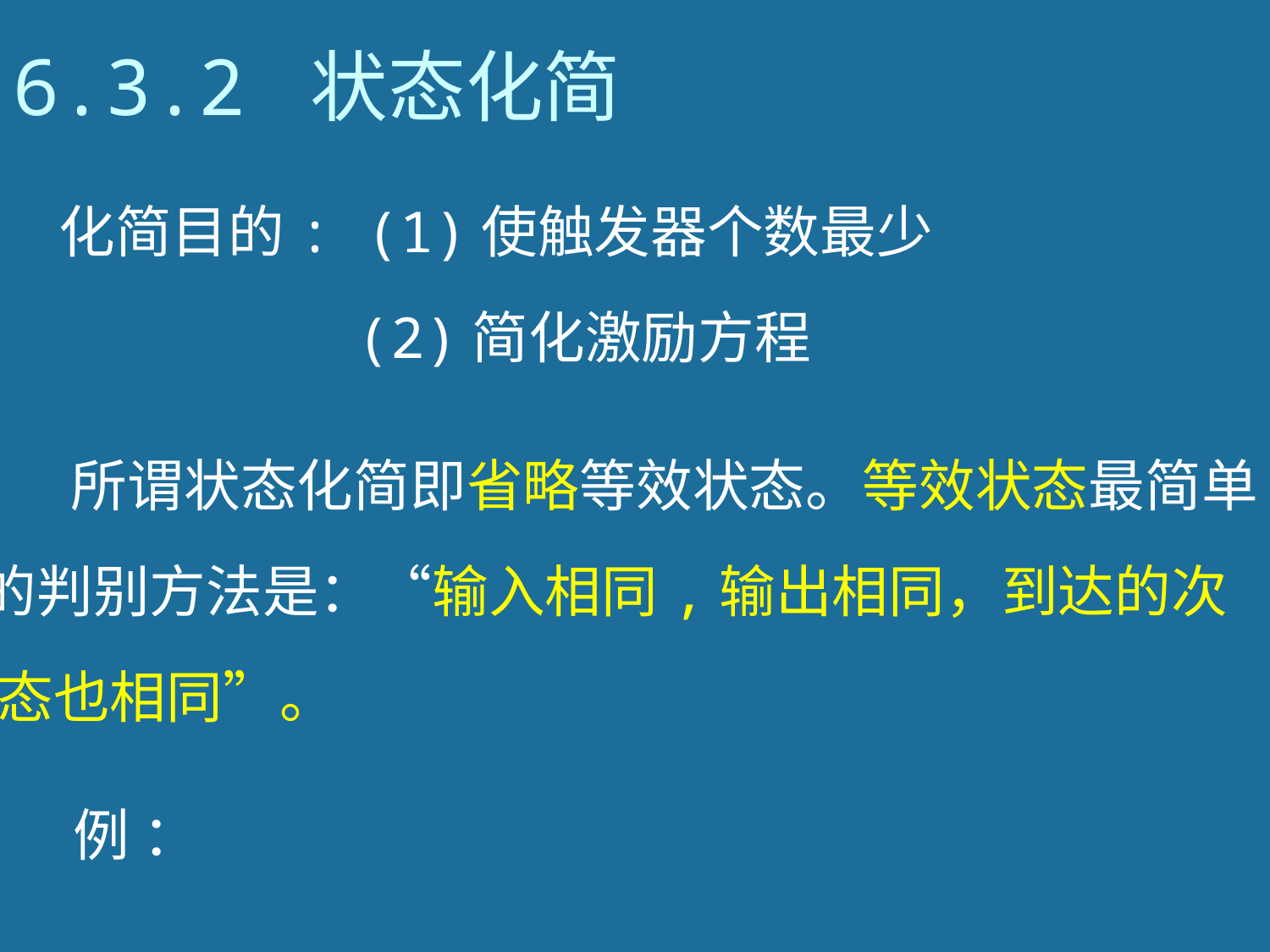

# 6.3.2 状态化简
化简目的: (1)使触发器个数最少
(2)简化激励方程
所谓状态化简即省略等效状态。等效状态最简单
的判别方法是：“输入相同,输出相同，到达的次
态也相同”。
例 ：
57